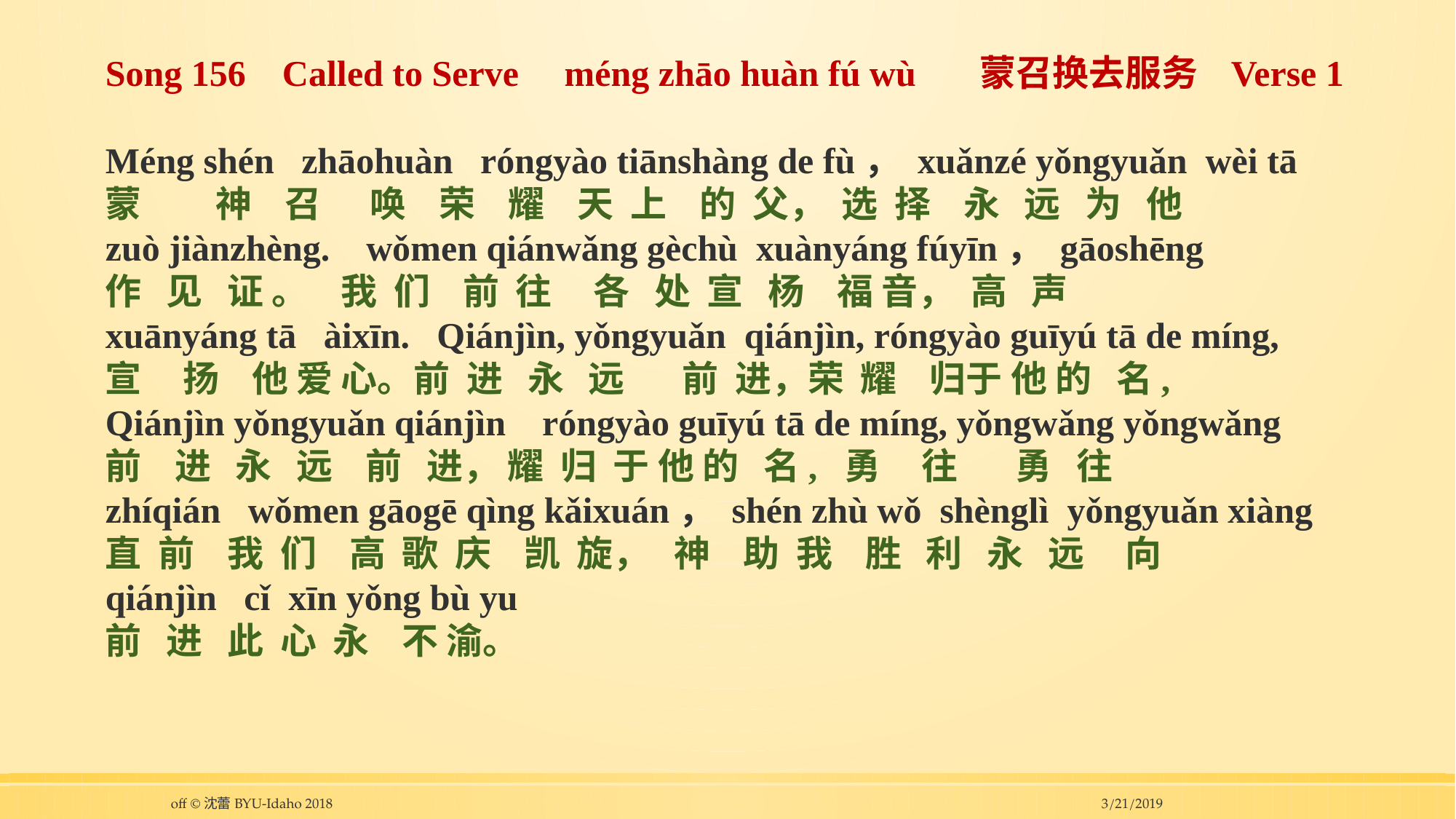

Song 156    Called to Serve     méng zhāo huàn fú wù      蒙召换去服务   Verse 1
Méng shén   zhāohuàn   róngyào tiānshàng de fù， xuǎnzé yǒngyuǎn  wèi tā
蒙         神    召      唤    荣    耀    天  上    的  父，  选  择    永   远   为   他
zuò jiànzhèng.    wǒmen qiánwǎng gèchù  xuànyáng fúyīn， gāoshēng
作   见   证 。    我  们    前  往     各   处  宣   杨    福 音，  高   声
xuānyáng tā   àixīn.   Qiánjìn, yǒngyuǎn  qiánjìn, róngyào guīyú tā de míng,
宣     扬    他 爱 心。前  进   永   远       前  进，荣  耀    归于 他 的   名,
Qiánjìn yǒngyuǎn qiánjìn    róngyào guīyú tā de míng, yǒngwǎng yǒngwǎng
前    进   永   远    前   进， 耀  归  于 他 的   名,  勇     往       勇   往
zhíqián   wǒmen gāogē qìng kǎixuán， shén zhù wǒ  shènglì  yǒngyuǎn xiàng
直  前    我  们    高  歌  庆    凯  旋，   神    助  我    胜   利   永   远     向
qiánjìn   cǐ  xīn yǒng bù yu
前   进   此  心  永    不 渝。

off ©沈蕾BYU-Idaho 2018
3/21/2019